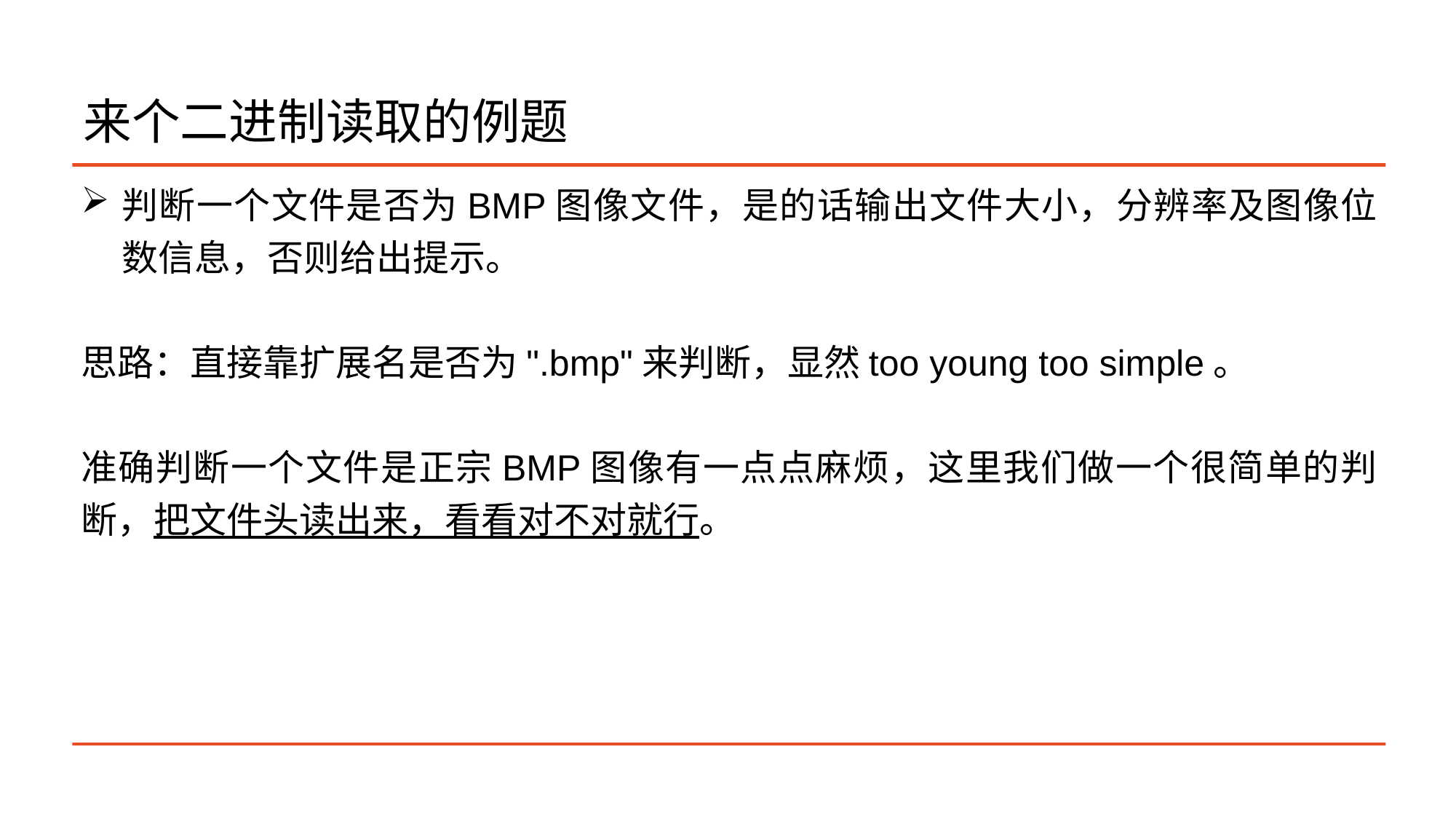

# 来个二进制读取的例题
判断一个文件是否为BMP图像文件，是的话输出文件大小，分辨率及图像位数信息，否则给出提示。

思路：直接靠扩展名是否为".bmp"来判断，显然too young too simple。

准确判断一个文件是正宗BMP图像有一点点麻烦，这里我们做一个很简单的判断，把文件头读出来，看看对不对就行。